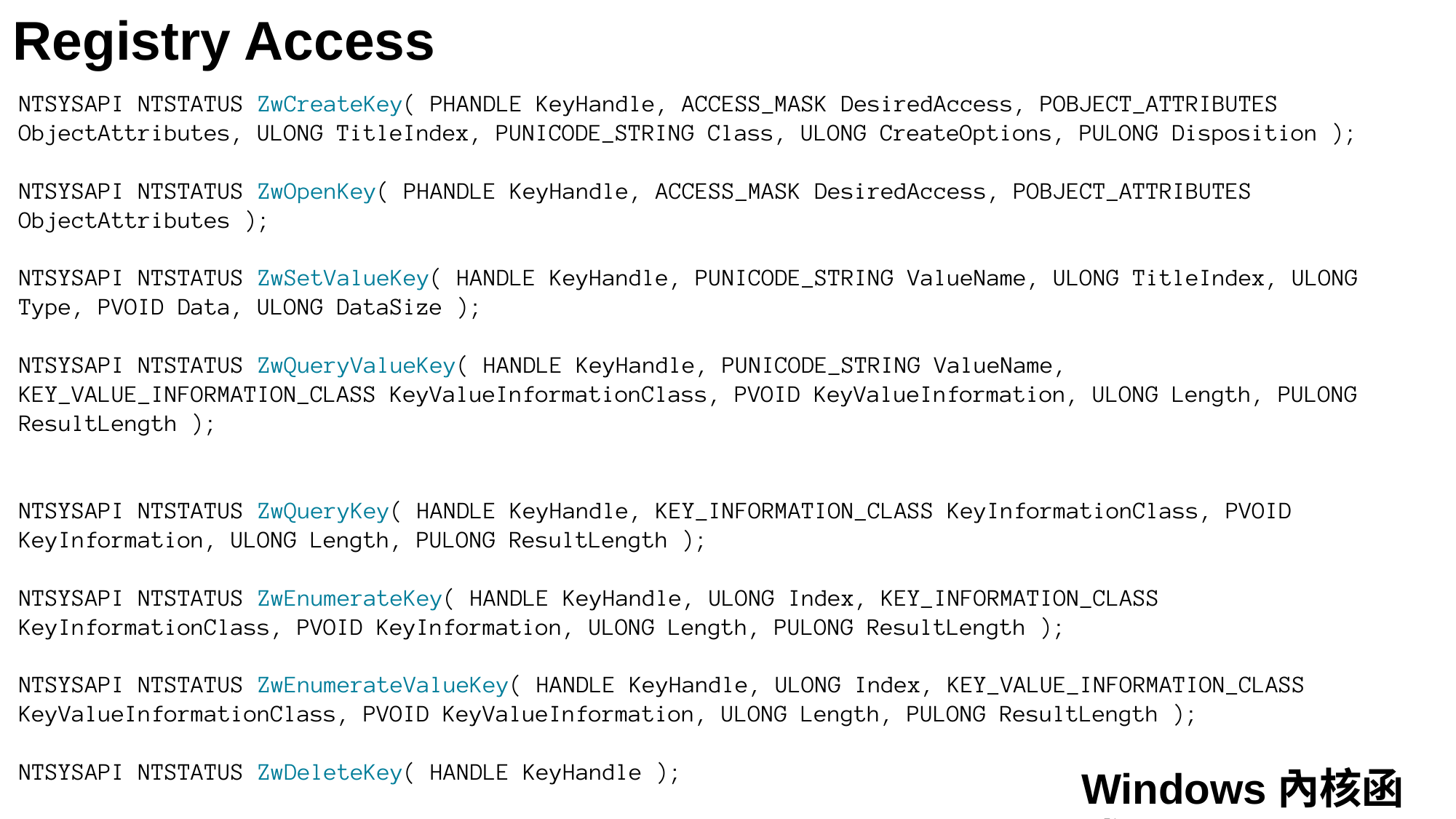

Registry Access
NTSYSAPI NTSTATUS ZwCreateKey( PHANDLE KeyHandle, ACCESS_MASK DesiredAccess, POBJECT_ATTRIBUTES ObjectAttributes, ULONG TitleIndex, PUNICODE_STRING Class, ULONG CreateOptions, PULONG Disposition );

NTSYSAPI NTSTATUS ZwOpenKey( PHANDLE KeyHandle, ACCESS_MASK DesiredAccess, POBJECT_ATTRIBUTES ObjectAttributes );

NTSYSAPI NTSTATUS ZwSetValueKey( HANDLE KeyHandle, PUNICODE_STRING ValueName, ULONG TitleIndex, ULONG Type, PVOID Data, ULONG DataSize );

NTSYSAPI NTSTATUS ZwQueryValueKey( HANDLE KeyHandle, PUNICODE_STRING ValueName, KEY_VALUE_INFORMATION_CLASS KeyValueInformationClass, PVOID KeyValueInformation, ULONG Length, PULONG ResultLength );

NTSYSAPI NTSTATUS ZwQueryKey( HANDLE KeyHandle, KEY_INFORMATION_CLASS KeyInformationClass, PVOID KeyInformation, ULONG Length, PULONG ResultLength );

NTSYSAPI NTSTATUS ZwEnumerateKey( HANDLE KeyHandle, ULONG Index, KEY_INFORMATION_CLASS KeyInformationClass, PVOID KeyInformation, ULONG Length, PULONG ResultLength );

NTSYSAPI NTSTATUS ZwEnumerateValueKey( HANDLE KeyHandle, ULONG Index, KEY_VALUE_INFORMATION_CLASS KeyValueInformationClass, PVOID KeyValueInformation, ULONG Length, PULONG ResultLength );

NTSYSAPI NTSTATUS ZwDeleteKey( HANDLE KeyHandle );
Windows內核函式